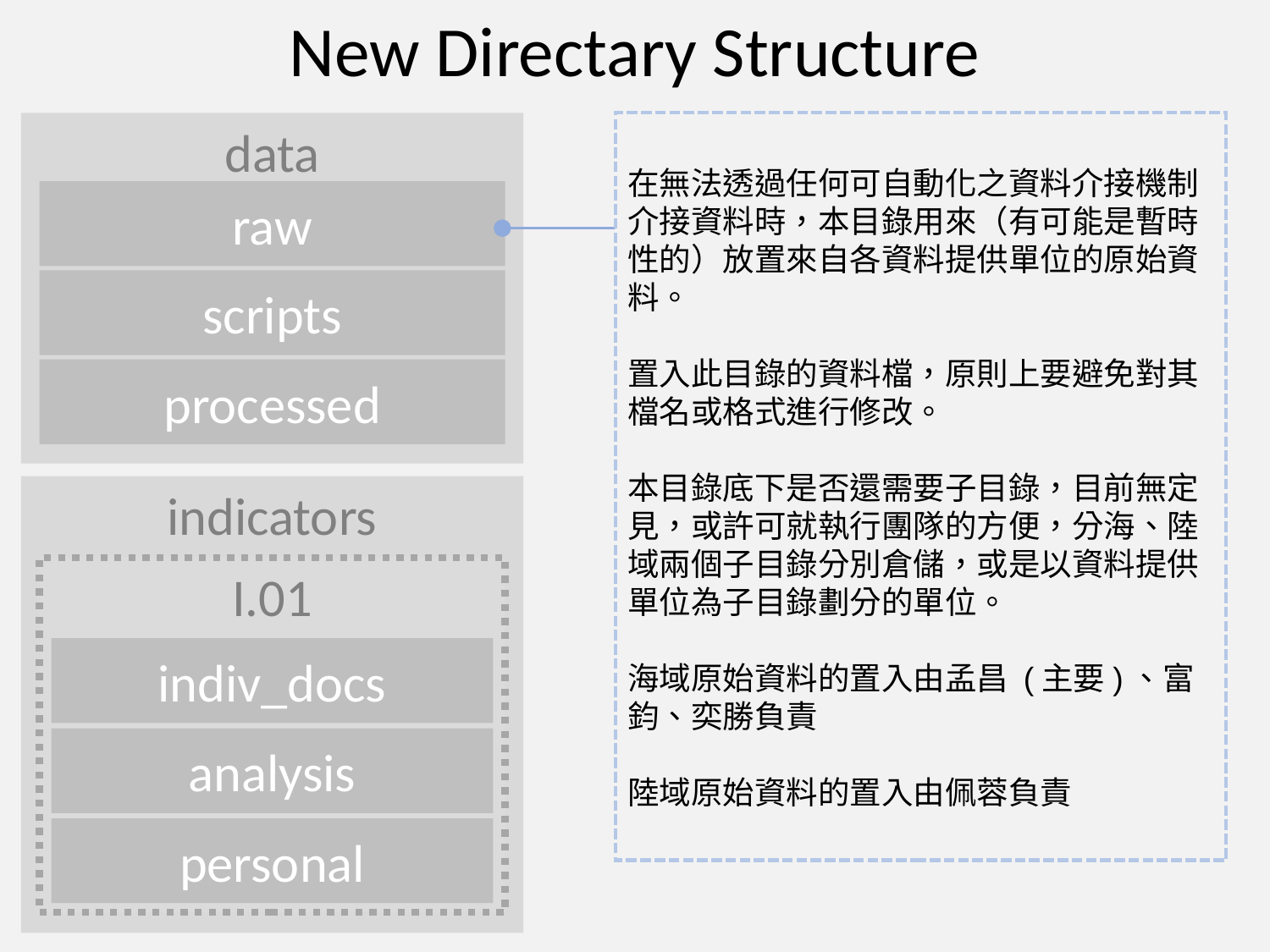

New Directary Structure
data
在無法透過任何可自動化之資料介接機制介接資料時，本目錄用來（有可能是暫時性的）放置來自各資料提供單位的原始資料。

置入此目錄的資料檔，原則上要避免對其檔名或格式進行修改。

本目錄底下是否還需要子目錄，目前無定見，或許可就執行團隊的方便，分海、陸域兩個子目錄分別倉儲，或是以資料提供單位為子目錄劃分的單位。

海域原始資料的置入由孟昌 (主要)、富鈞、奕勝負責

陸域原始資料的置入由佩蓉負責
raw
scripts
processed
indicators
I.01
indiv_docs
analysis
personal